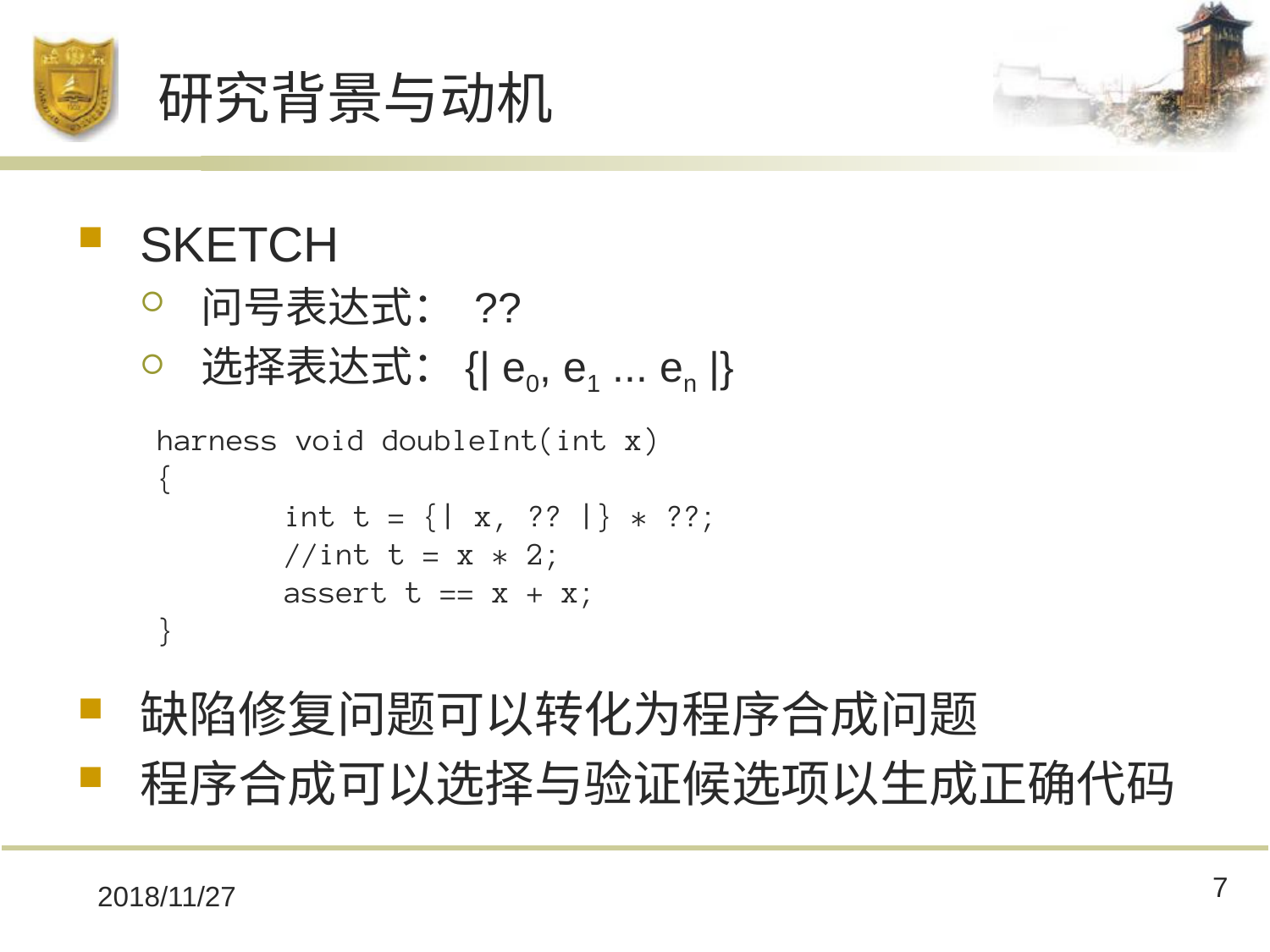

# 研究背景与动机
SKETCH
问号表达式： ??
选择表达式：{| e0, e1 ... en |}

缺陷修复问题可以转化为程序合成问题
程序合成可以选择与验证候选项以生成正确代码

harness void doubleInt(int x)
{
	int t = {| x, ?? |} * ??;
	//int t = x * 2;
	assert t == x + x;
}
7
2018/11/27